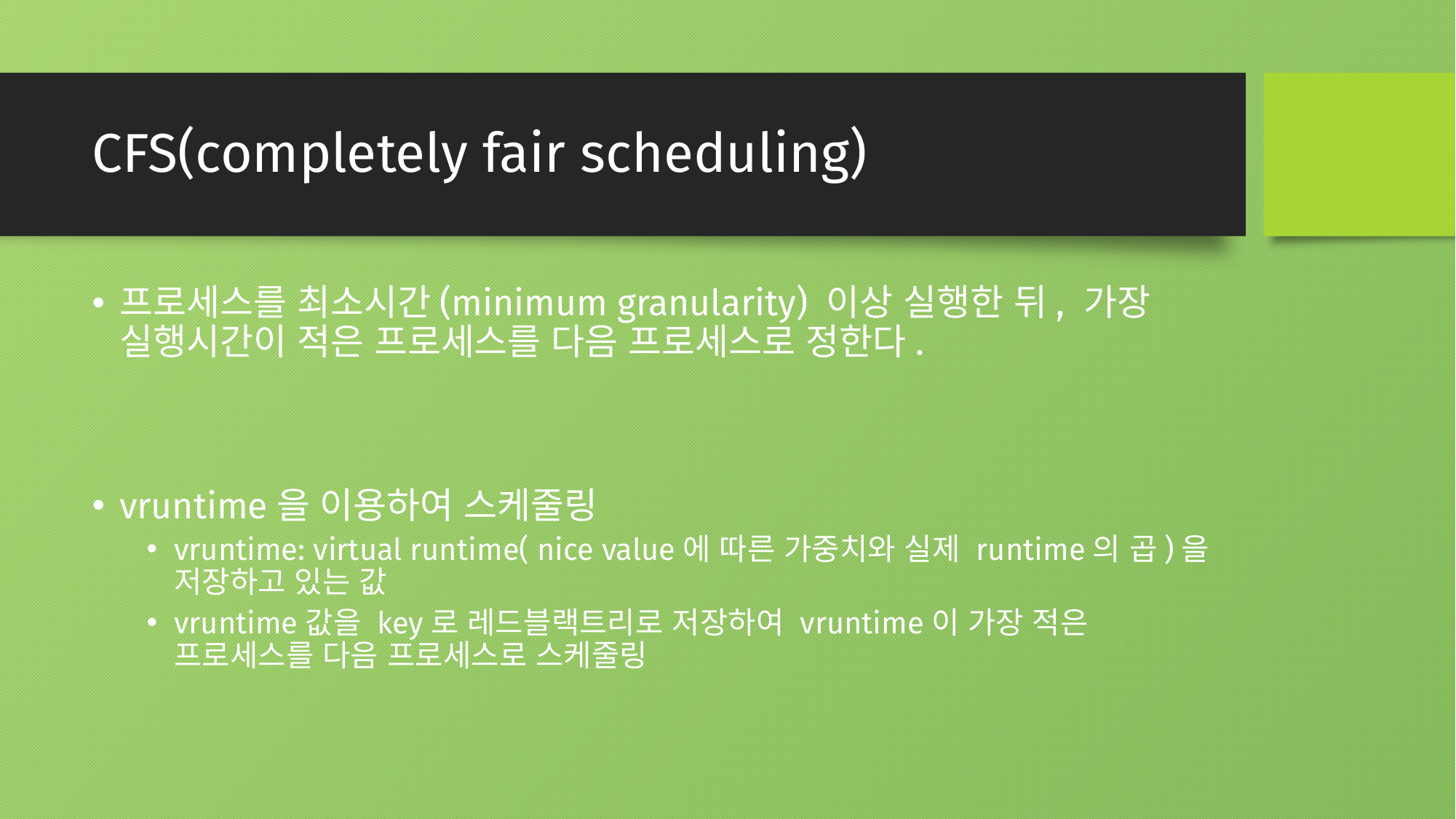

# CFS(completely fair scheduling)
프로세스를 최소시간(minimum granularity) 이상 실행한 뒤, 가장 실행시간이 적은 프로세스를 다음 프로세스로 정한다.

vruntime을 이용하여 스케줄링
vruntime: virtual runtime( nice value에 따른 가중치와 실제 runtime의 곱)을 저장하고 있는 값
vruntime값을 key로 레드블랙트리로 저장하여 vruntime이 가장 적은 프로세스를 다음 프로세스로 스케줄링